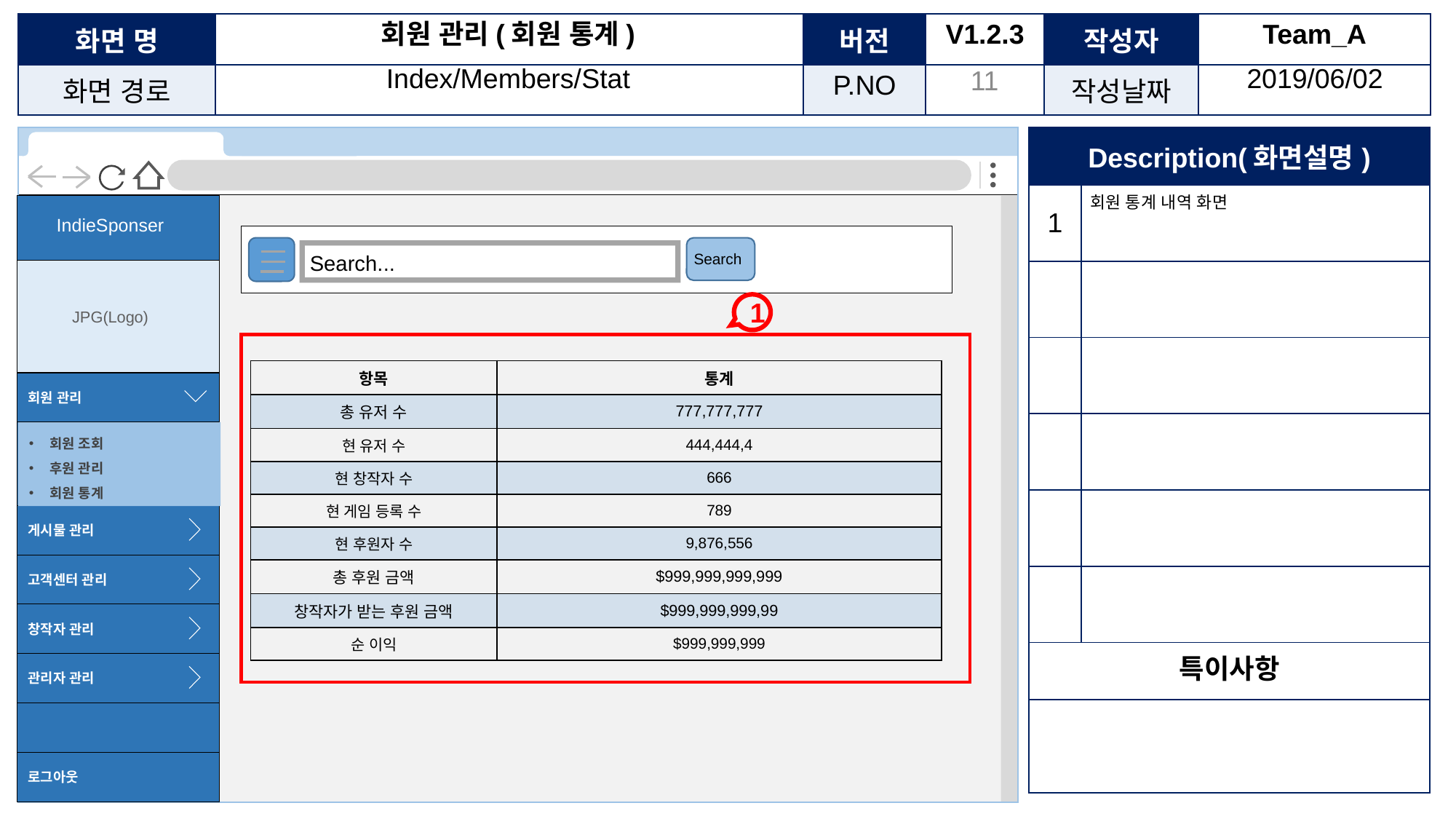

회원 관리(회원 통계)
11
Index/Members/Stat
2019/06/02
| Description(화면설명) |  |
| --- | --- |
| 1 | 회원 통계 내역 화면 |
|  |  |
|  |  |
|  |  |
|  |  |
|  |  |
| 특이사항 |  |
|  |  |

Search

Search...
1

| 항목 | 통계 |
| --- | --- |
| 총 유저 수 | 777,777,777 |
| 현 유저 수 | 444,444,4 |
| 현 창작자 수 | 666 |
| 현 게임 등록 수 | 789 |
| 현 후원자 수 | 9,876,556 |
| 총 후원 금액 | $999,999,999,999 |
| 창작자가 받는 후원 금액 | $999,999,999,99 |
| 순 이익 | $999,999,999 |